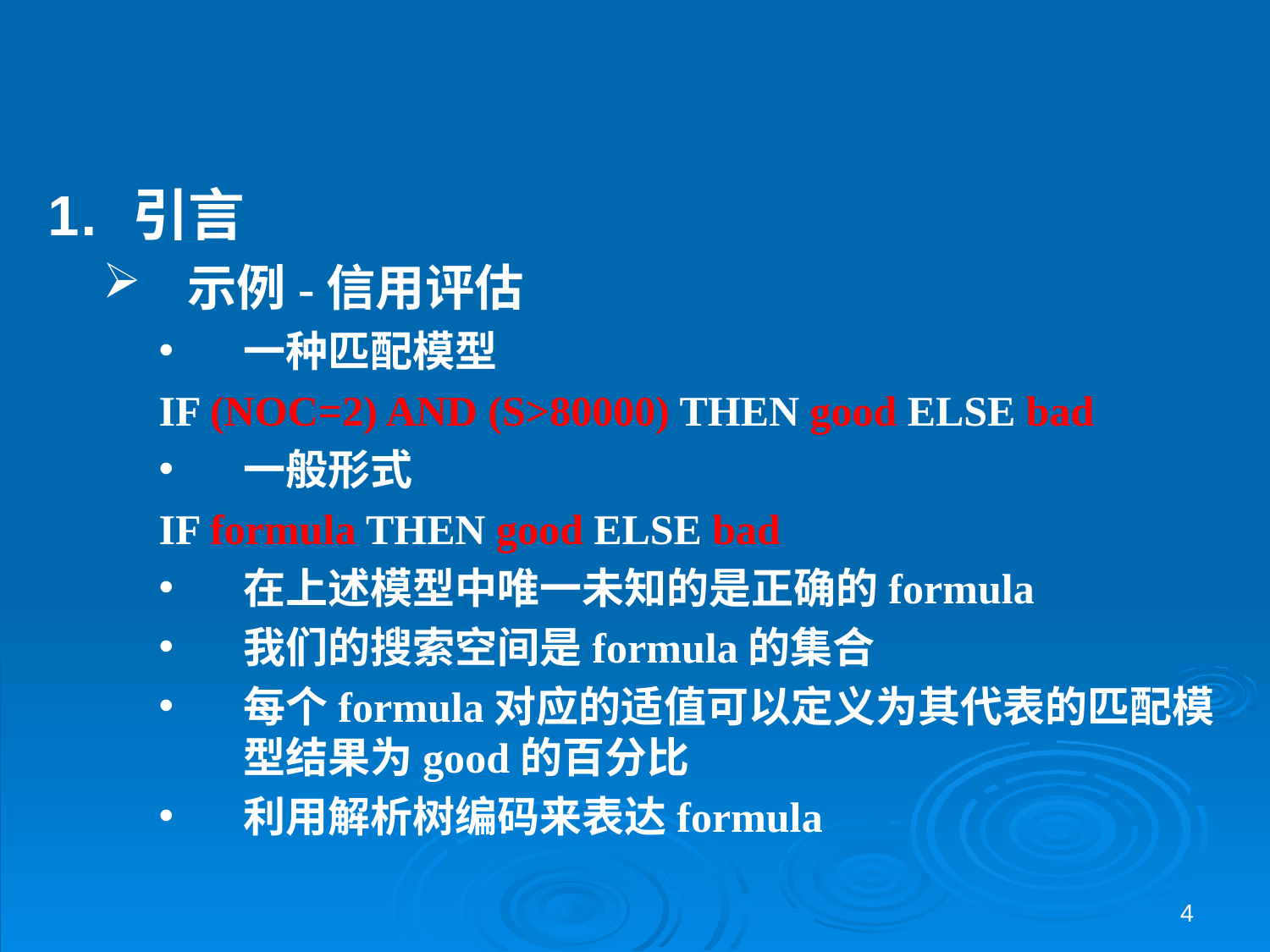

引言
示例-信用评估
一种匹配模型
IF (NOC=2) AND (S>80000) THEN good ELSE bad
一般形式
IF formula THEN good ELSE bad
在上述模型中唯一未知的是正确的formula
我们的搜索空间是formula的集合
每个formula对应的适值可以定义为其代表的匹配模型结果为good的百分比
利用解析树编码来表达formula
4